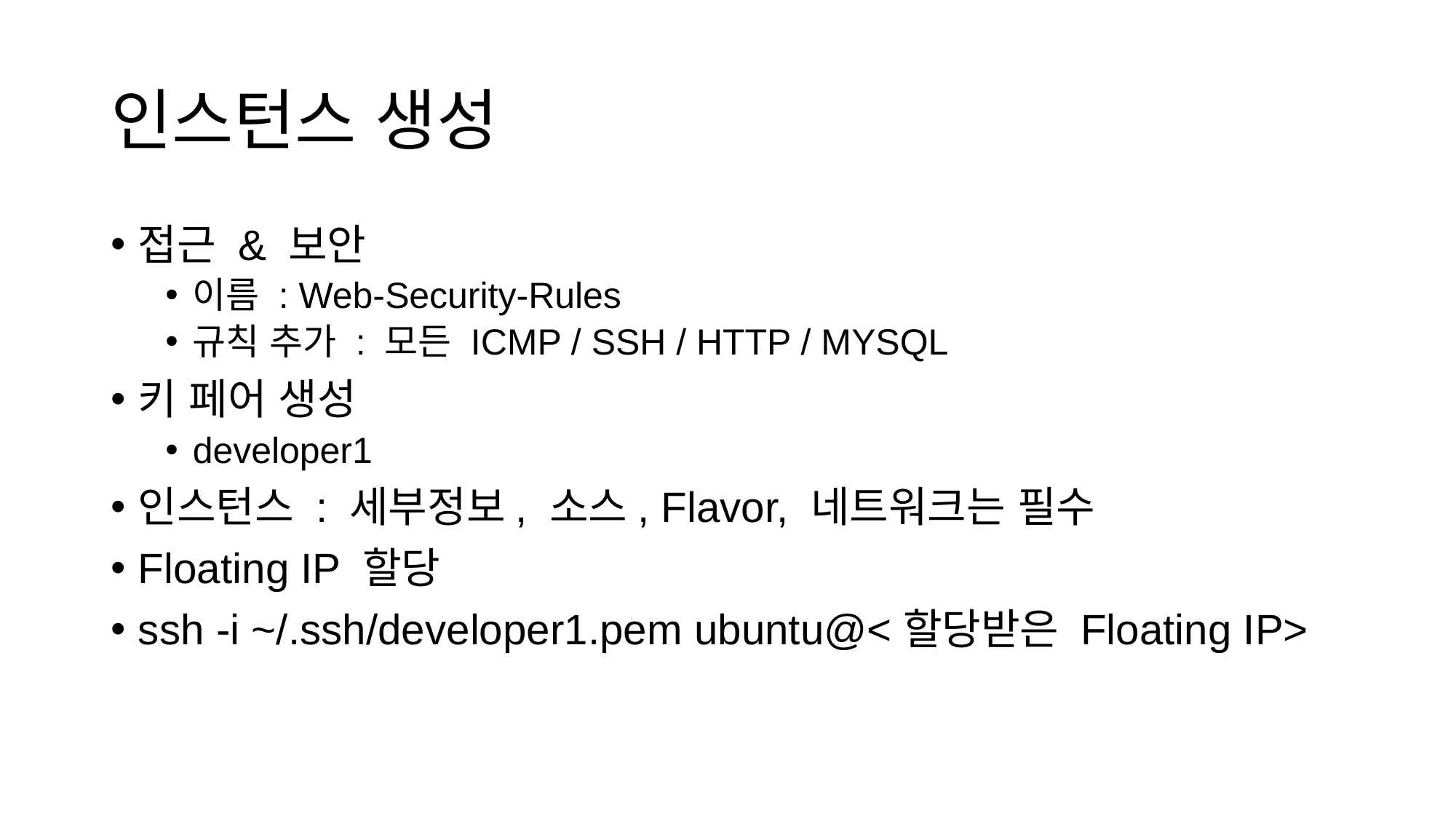

# 인스턴스 생성
접근 & 보안
이름 : Web-Security-Rules
규칙 추가 : 모든 ICMP / SSH / HTTP / MYSQL
키 페어 생성
developer1
인스턴스 : 세부정보, 소스, Flavor, 네트워크는 필수
Floating IP 할당
ssh -i ~/.ssh/developer1.pem ubuntu@<할당받은 Floating IP>